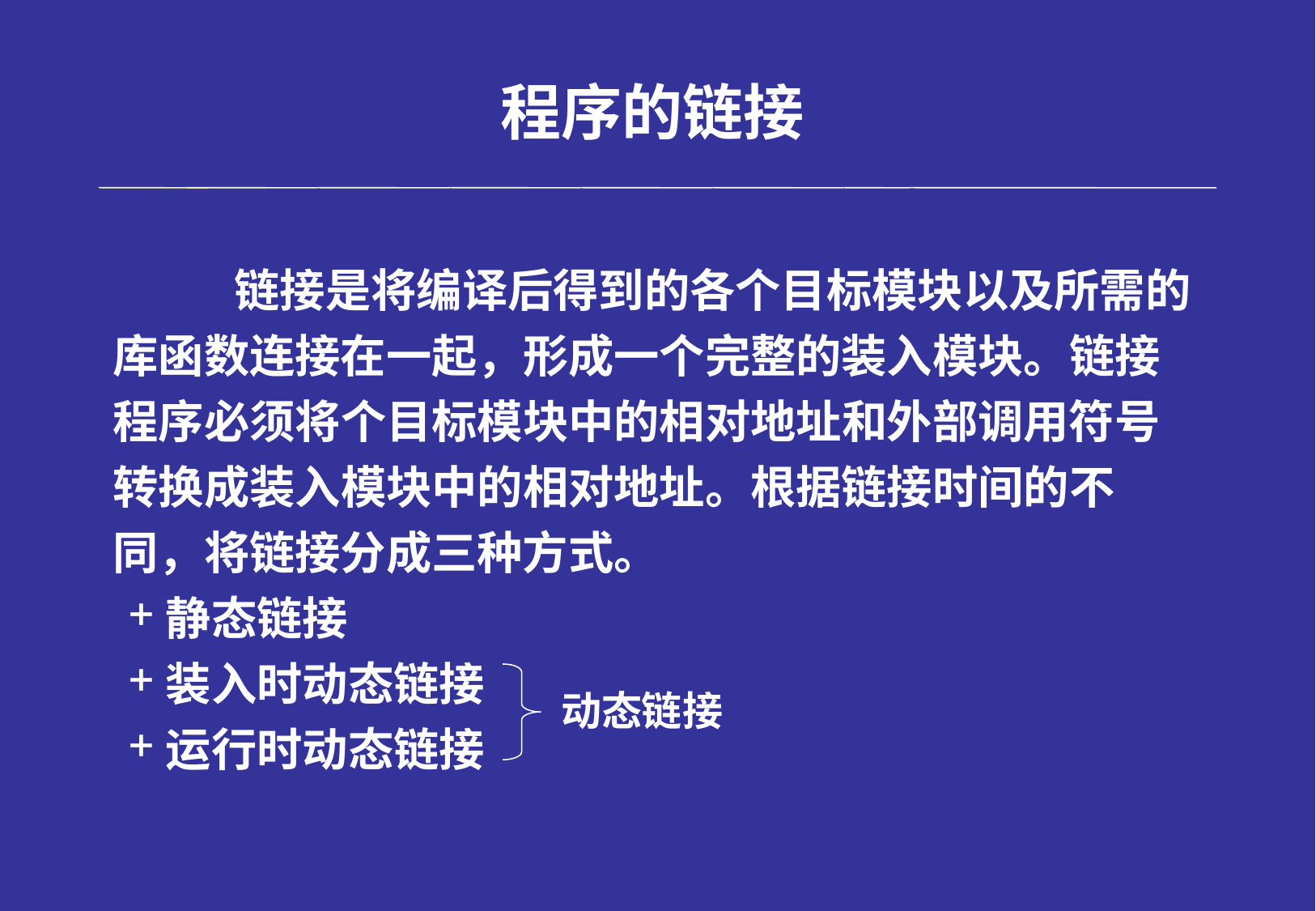

# 程序的链接
		链接是将编译后得到的各个目标模块以及所需的库函数连接在一起，形成一个完整的装入模块。链接程序必须将个目标模块中的相对地址和外部调用符号转换成装入模块中的相对地址。根据链接时间的不同，将链接分成三种方式。
静态链接
装入时动态链接
运行时动态链接

动态链接